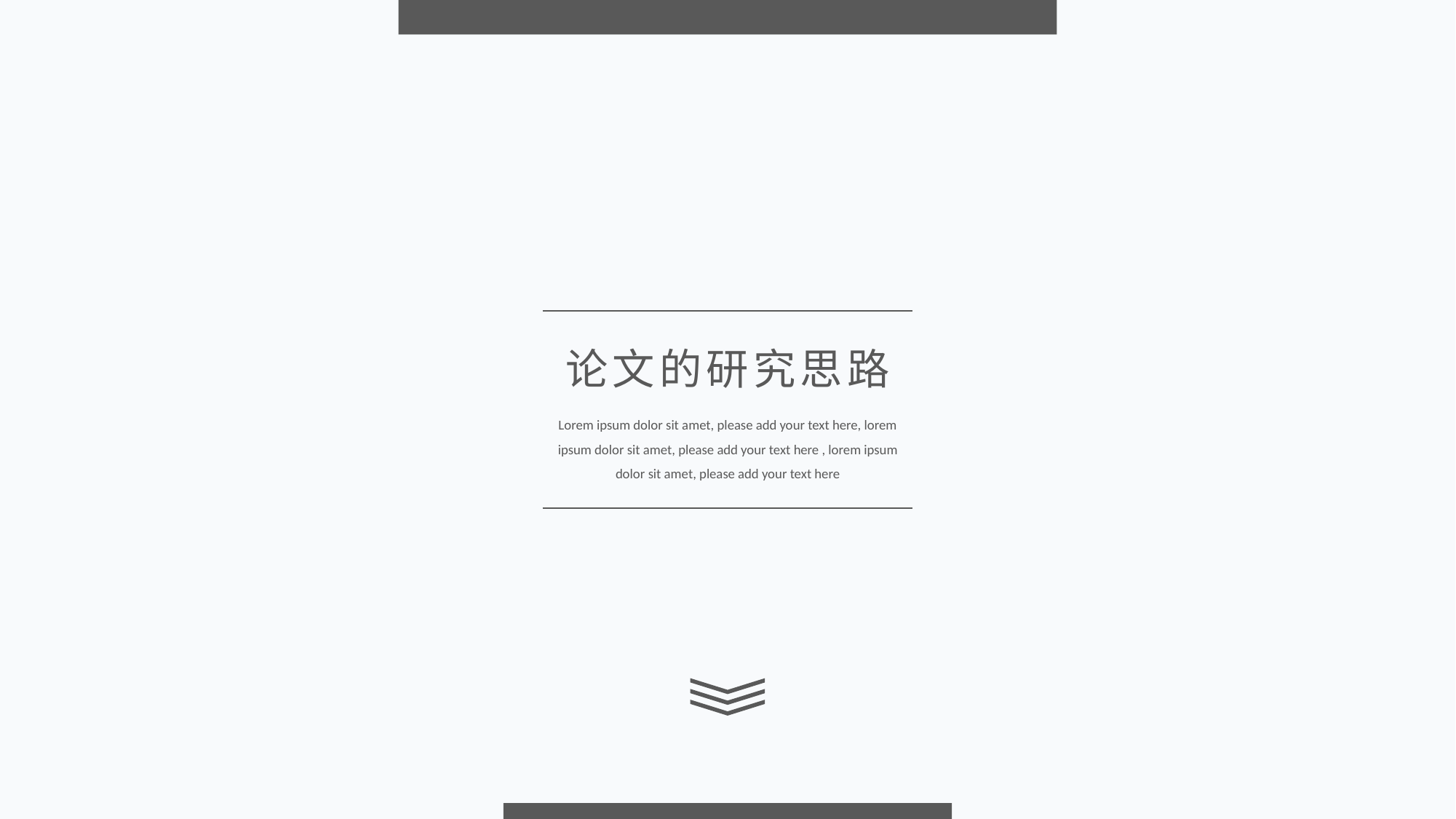

论文的研究思路
Lorem ipsum dolor sit amet, please add your text here, lorem ipsum dolor sit amet, please add your text here , lorem ipsum dolor sit amet, please add your text here